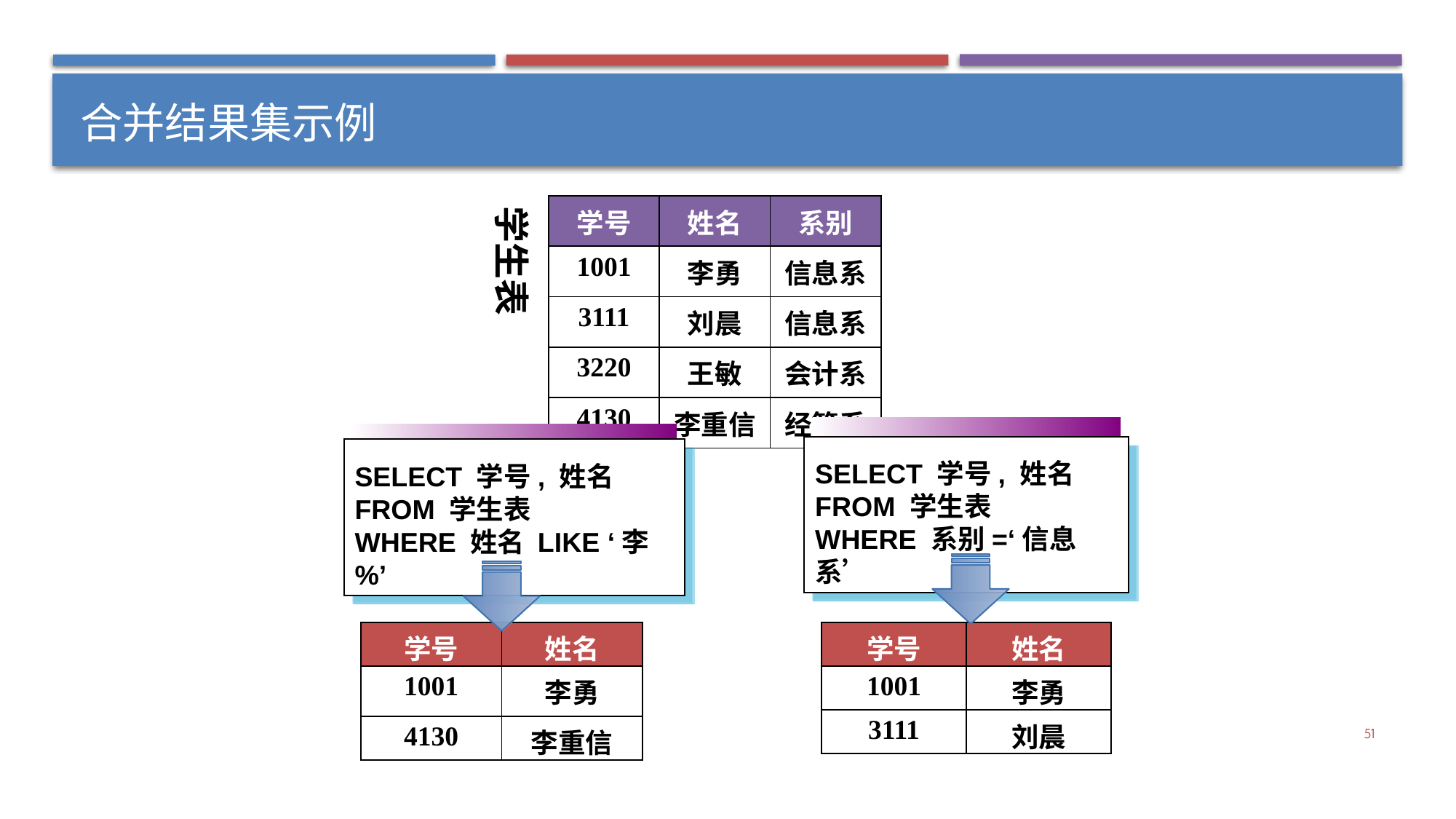

# 合并结果集示例
| 学号 | 姓名 | 系别 |
| --- | --- | --- |
| 1001 | 李勇 | 信息系 |
| 3111 | 刘晨 | 信息系 |
| 3220 | 王敏 | 会计系 |
| 4130 | 李重信 | 经管系 |
学生表

SELECT 学号, 姓名
FROM 学生表
WHERE 系别=‘信息系’

SELECT 学号, 姓名
FROM 学生表
WHERE 姓名 LIKE ‘李%’

| 学号 | 姓名 |
| --- | --- |
| 1001 | 李勇 |
| 4130 | 李重信 |
| 学号 | 姓名 |
| --- | --- |
| 1001 | 李勇 |
| 3111 | 刘晨 |
51